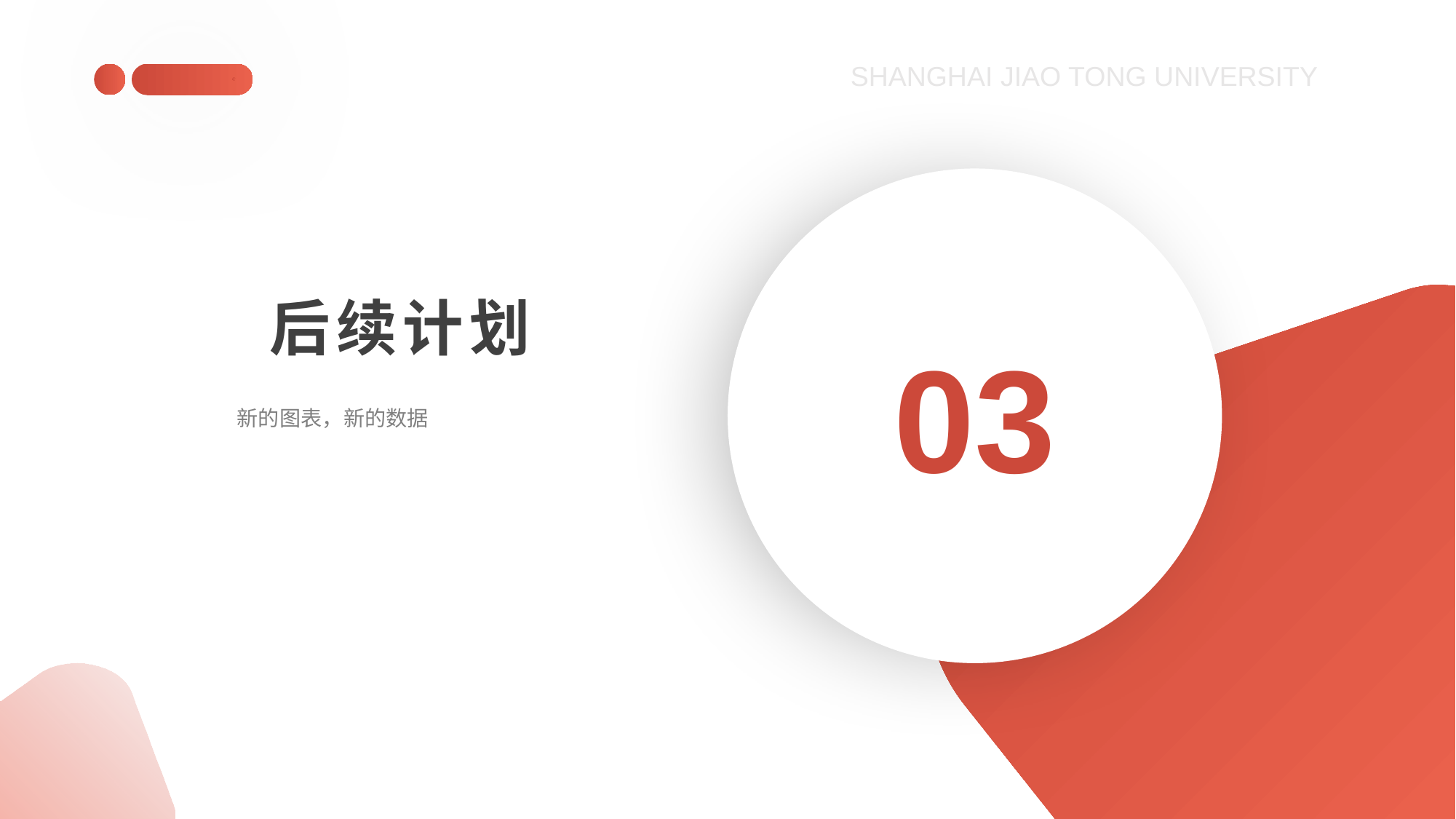

SHANGHAI JIAO TONG UNIVERSITY

后续计划

03
新的图表，新的数据